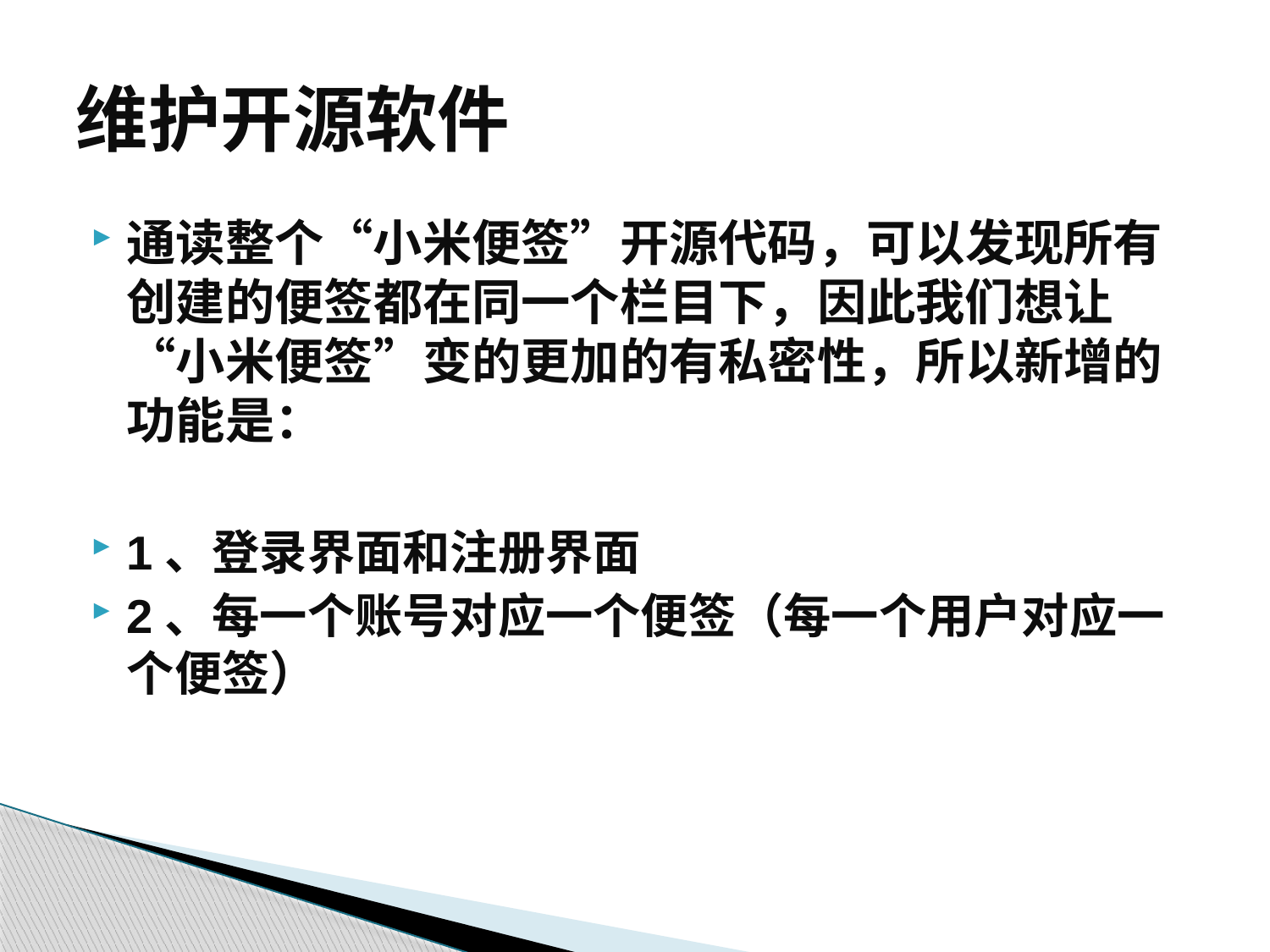

# 维护开源软件
通读整个“小米便签”开源代码，可以发现所有创建的便签都在同一个栏目下，因此我们想让“小米便签”变的更加的有私密性，所以新增的功能是：

1、登录界面和注册界面
2、每一个账号对应一个便签（每一个用户对应一个便签）